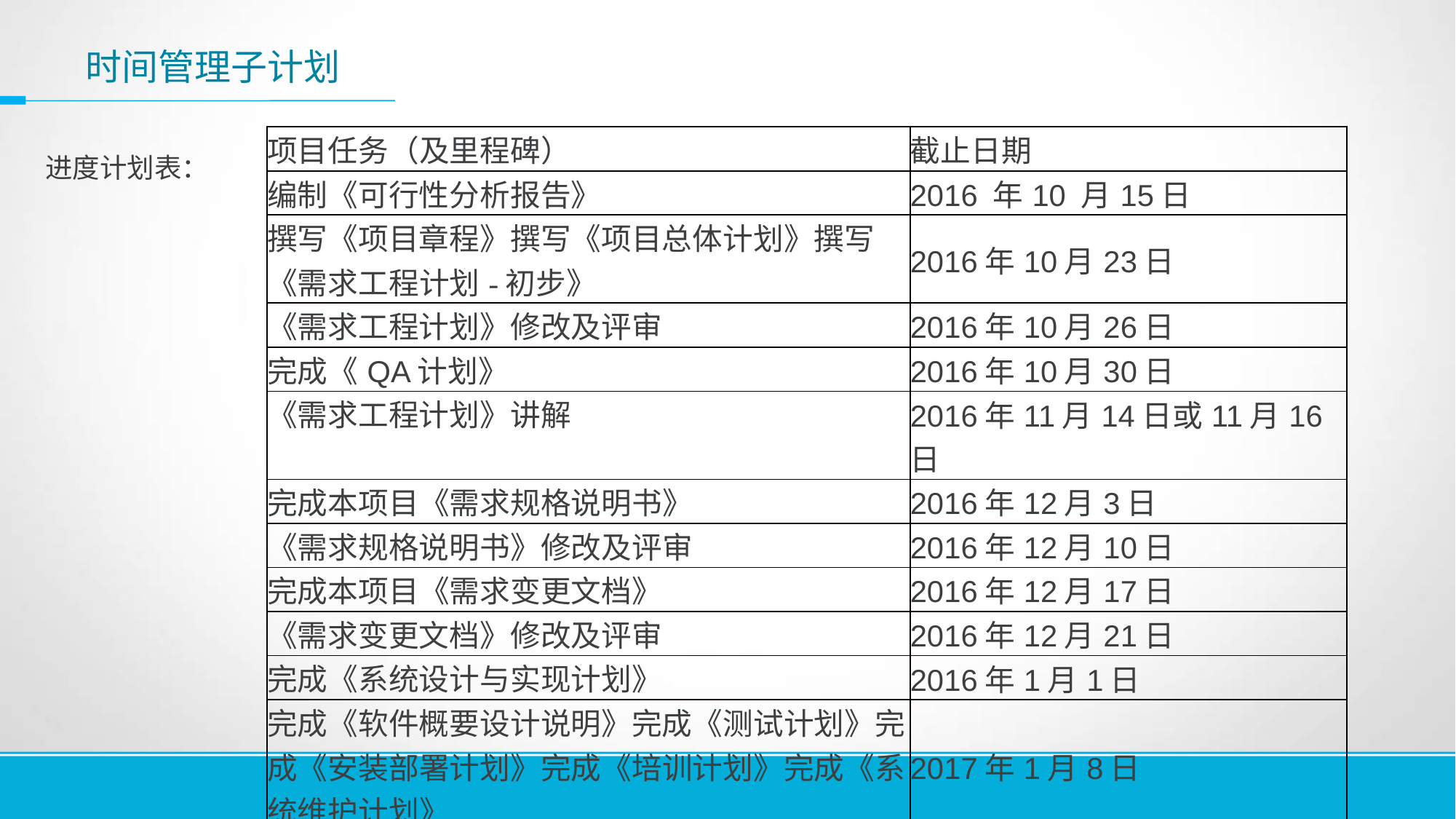

时间管理子计划
| 项目任务（及里程碑） | 截止日期 |
| --- | --- |
| 编制《可行性分析报告》 | 2016 年10 月15日 |
| 撰写《项目章程》撰写《项目总体计划》撰写《需求工程计划-初步》 | 2016年10月23日 |
| 《需求工程计划》修改及评审 | 2016年10月26日 |
| 完成《QA计划》 | 2016年10月30日 |
| 《需求工程计划》讲解 | 2016年11月14日或11月16日 |
| 完成本项目《需求规格说明书》 | 2016年12月3日 |
| 《需求规格说明书》修改及评审 | 2016年12月10日 |
| 完成本项目《需求变更文档》 | 2016年12月17日 |
| 《需求变更文档》修改及评审 | 2016年12月21日 |
| 完成《系统设计与实现计划》 | 2016年1月1日 |
| 完成《软件概要设计说明》完成《测试计划》完成《安装部署计划》完成《培训计划》完成《系统维护计划》 | 2017年1月8日 |
| 完成《项目总结报告》 | 2017年01月16日 |
| 答辩与评价 | 2017年01月16日 |
进度计划表：